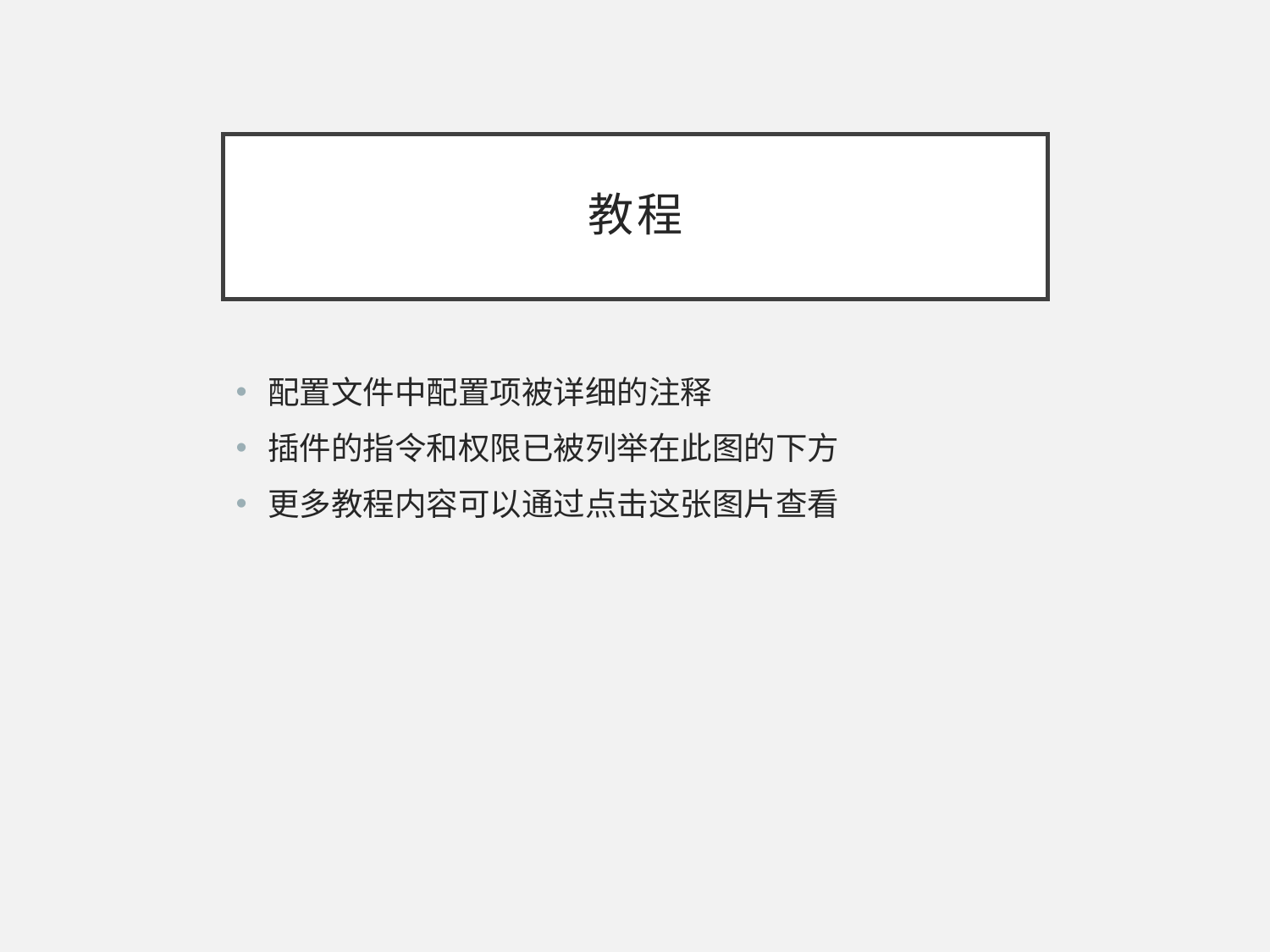

# 教程
配置文件中配置项被详细的注释
插件的指令和权限已被列举在此图的下方
更多教程内容可以通过点击这张图片查看